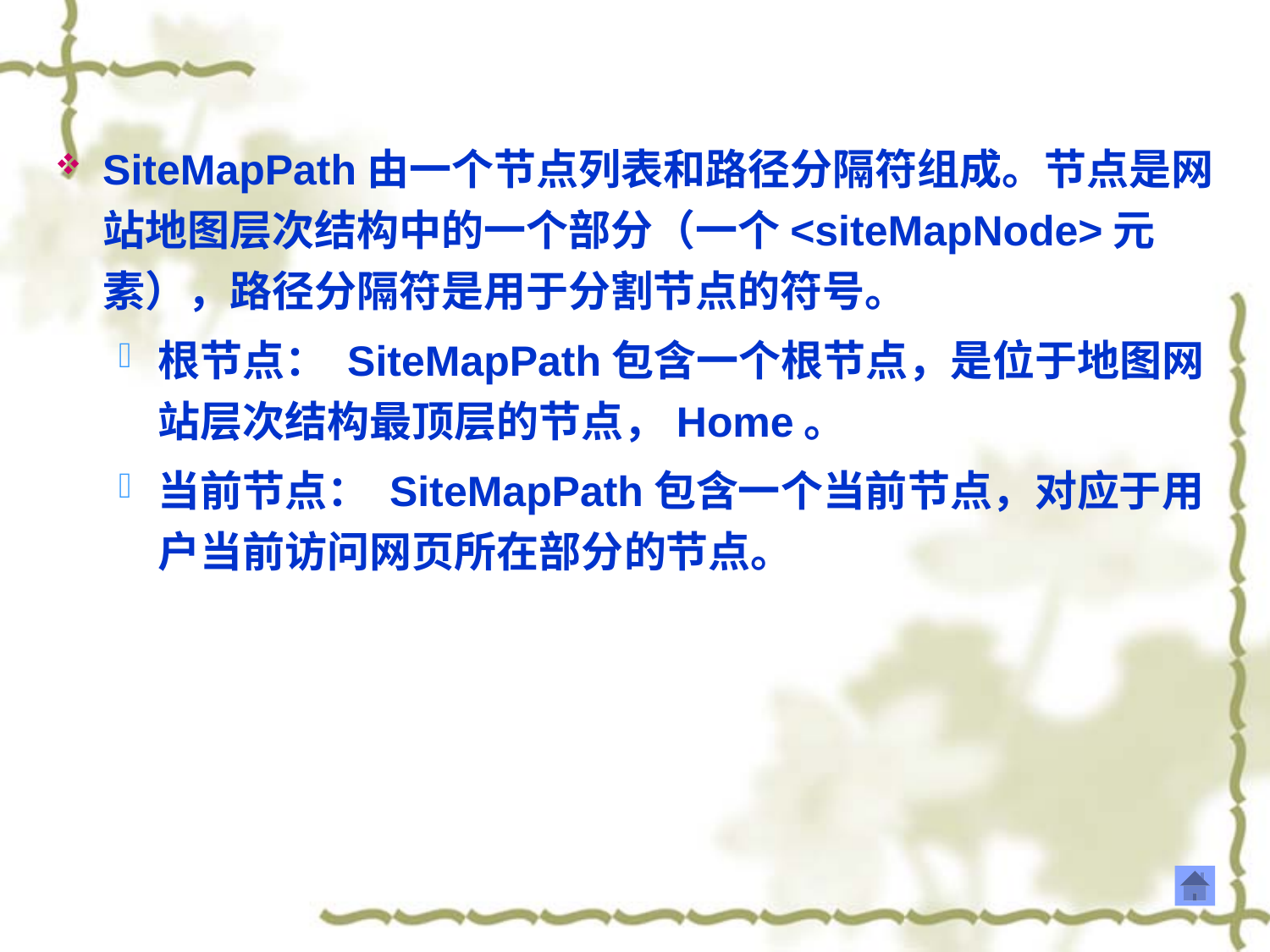

SiteMapPath由一个节点列表和路径分隔符组成。节点是网站地图层次结构中的一个部分（一个<siteMapNode>元素），路径分隔符是用于分割节点的符号。
根节点： SiteMapPath包含一个根节点，是位于地图网站层次结构最顶层的节点，Home。
当前节点： SiteMapPath包含一个当前节点，对应于用户当前访问网页所在部分的节点。